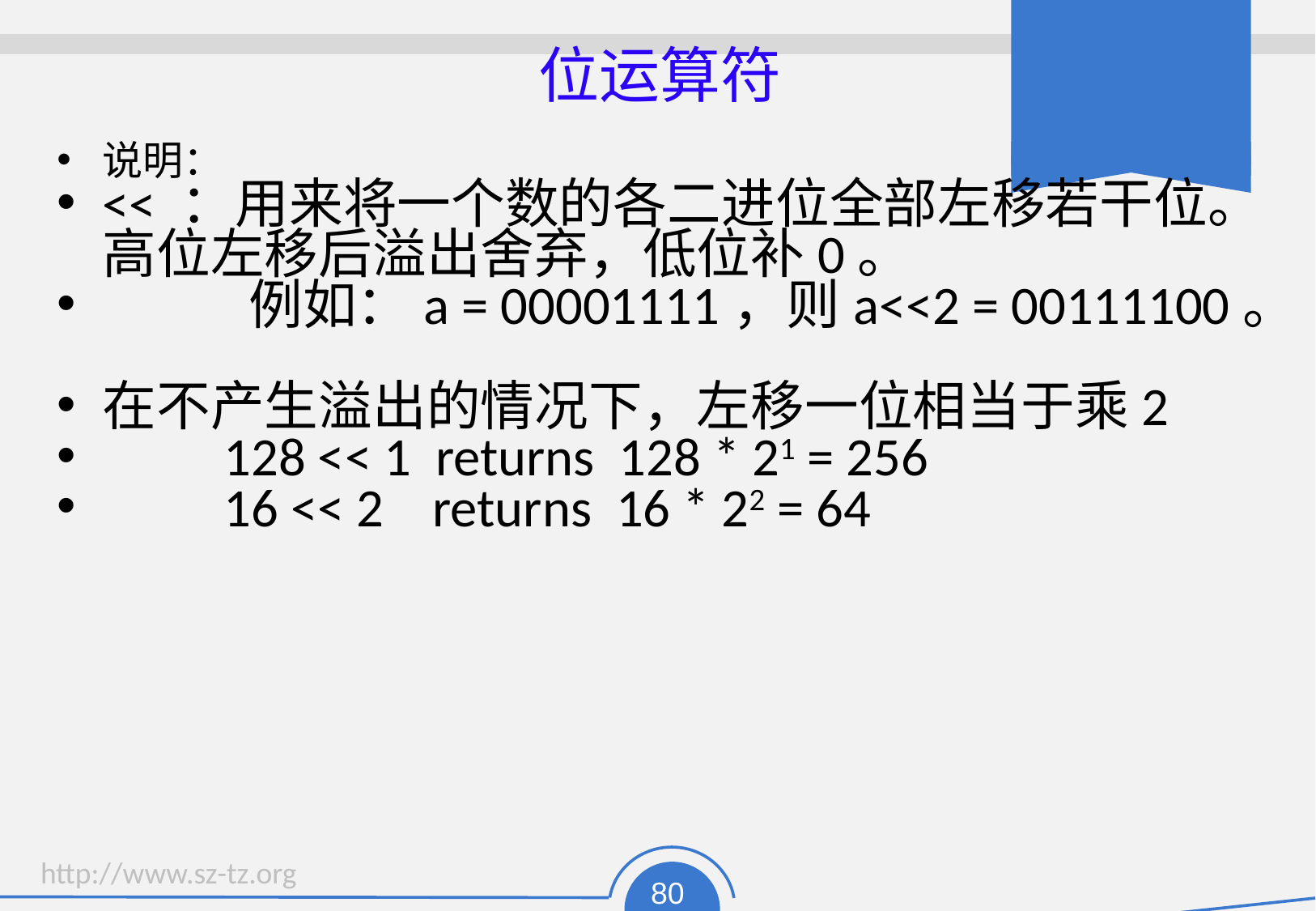

# 位运算符
说明：
<< ：用来将一个数的各二进位全部左移若干位。高位左移后溢出舍弃，低位补0。
   	 例如：a = 00001111，则a<<2 = 00111100。

在不产生溢出的情况下，左移一位相当于乘2
	128 << 1  returns  128 * 21 = 256
	16 << 2    returns  16 * 22 = 64